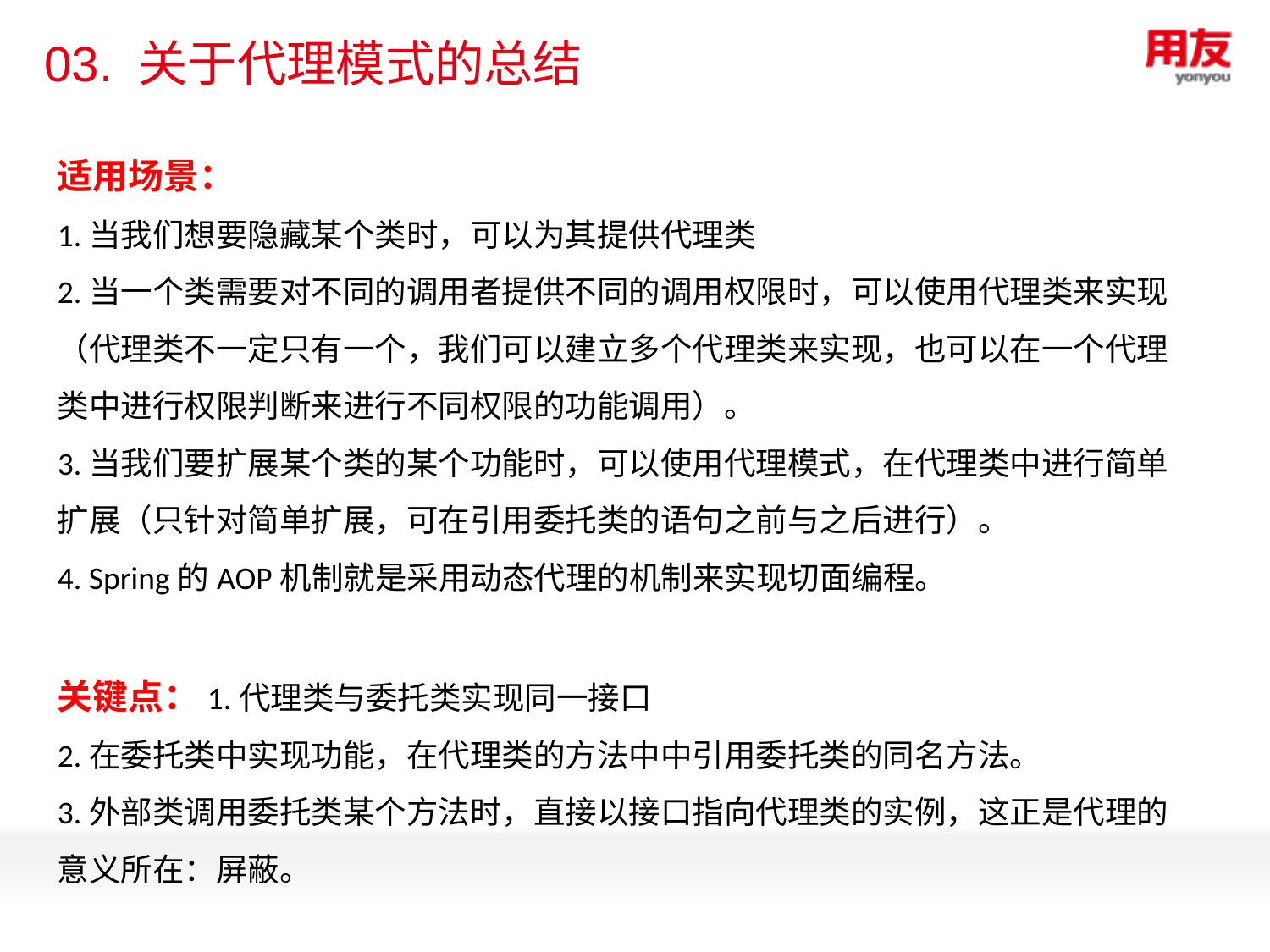

# 03. 关于代理模式的总结
适用场景：
1.当我们想要隐藏某个类时，可以为其提供代理类
2.当一个类需要对不同的调用者提供不同的调用权限时，可以使用代理类来实现（代理类不一定只有一个，我们可以建立多个代理类来实现，也可以在一个代理类中进行权限判断来进行不同权限的功能调用）。
3.当我们要扩展某个类的某个功能时，可以使用代理模式，在代理类中进行简单扩展（只针对简单扩展，可在引用委托类的语句之前与之后进行）。
4. Spring的AOP机制就是采用动态代理的机制来实现切面编程。

关键点：1.代理类与委托类实现同一接口
2.在委托类中实现功能，在代理类的方法中中引用委托类的同名方法。
3.外部类调用委托类某个方法时，直接以接口指向代理类的实例，这正是代理的意义所在：屏蔽。